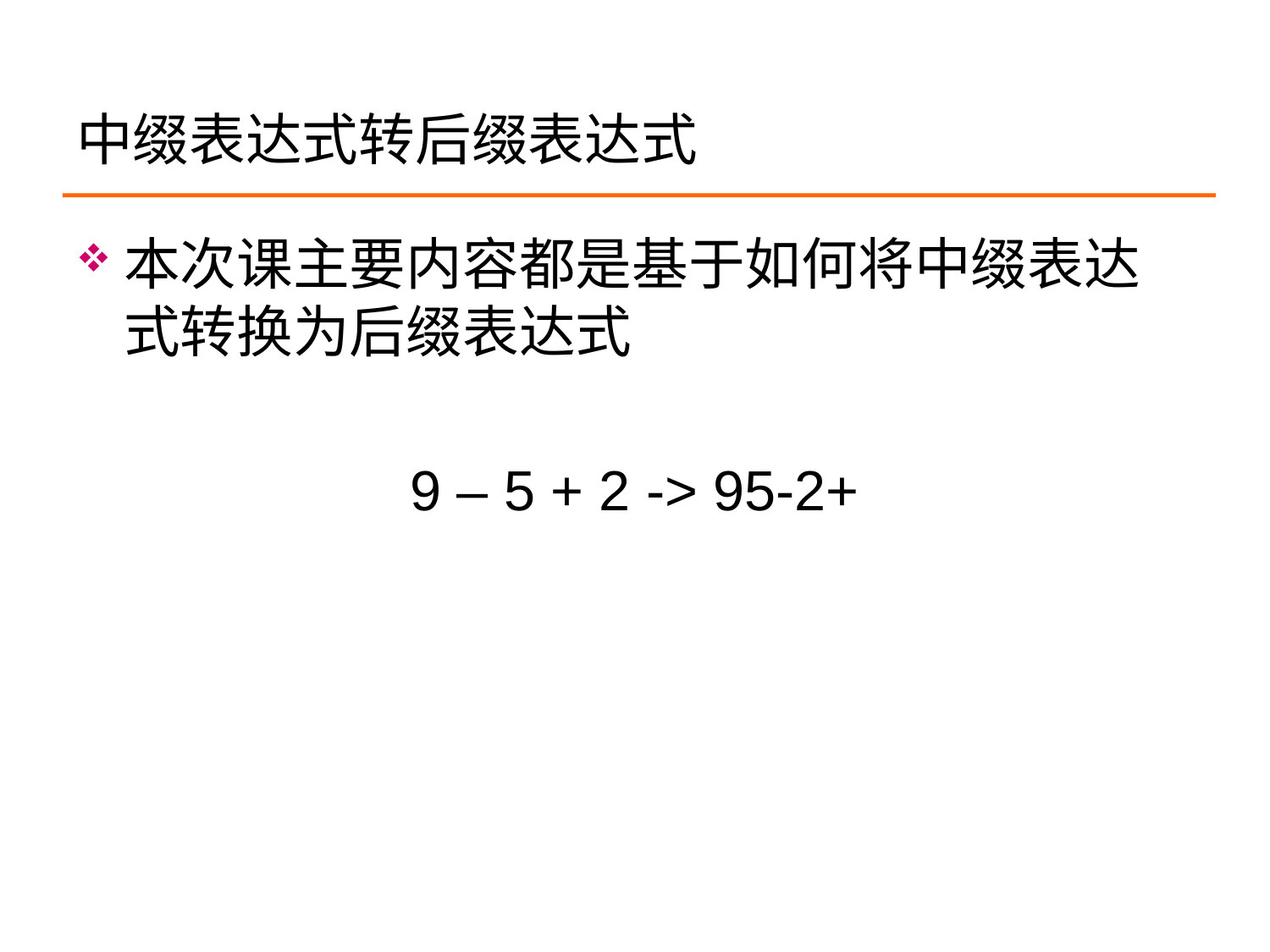

# 中缀表达式转后缀表达式
本次课主要内容都是基于如何将中缀表达式转换为后缀表达式

9 – 5 + 2 -> 95-2+